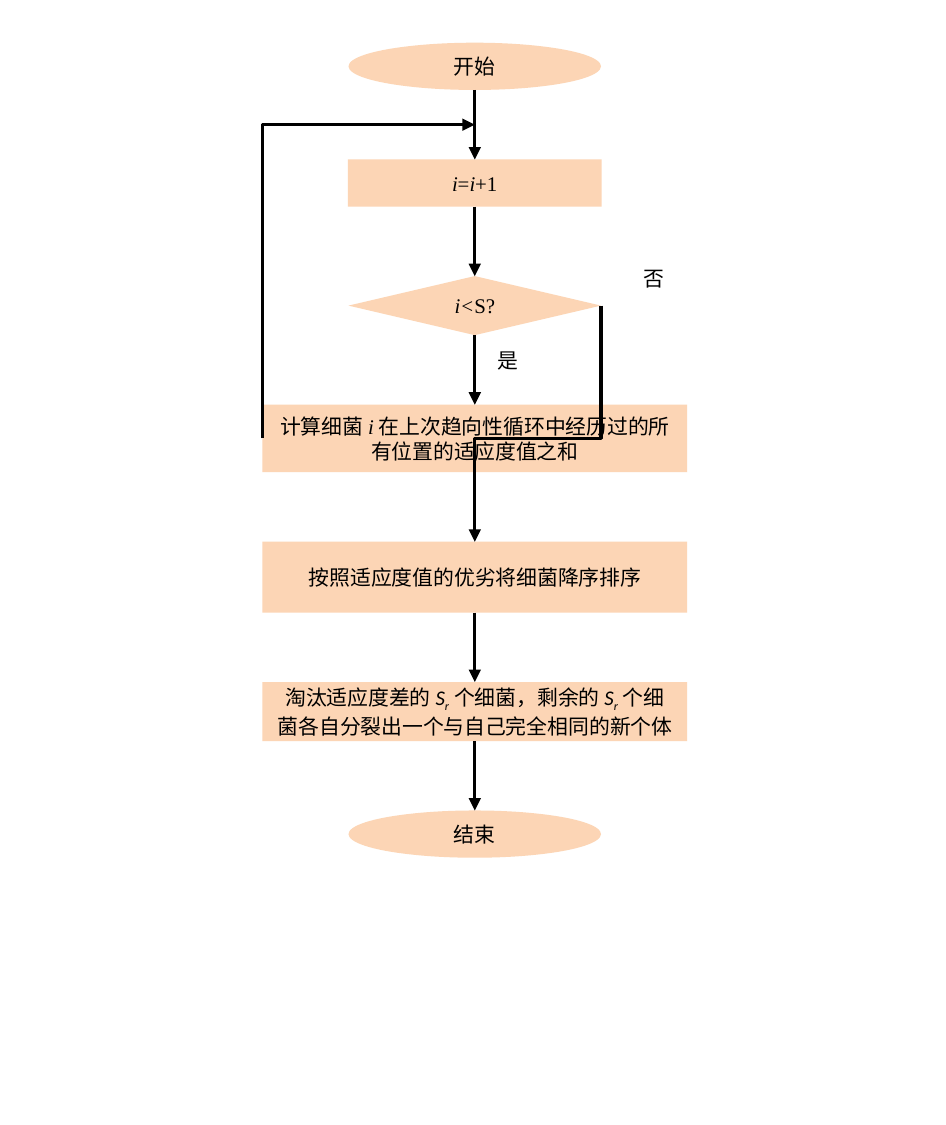

开始
i=i+1
否
i<S?
是
计算细菌i在上次趋向性循环中经历过的所有位置的适应度值之和
按照适应度值的优劣将细菌降序排序
淘汰适应度差的Sr个细菌，剩余的Sr个细菌各自分裂出一个与自己完全相同的新个体
结束